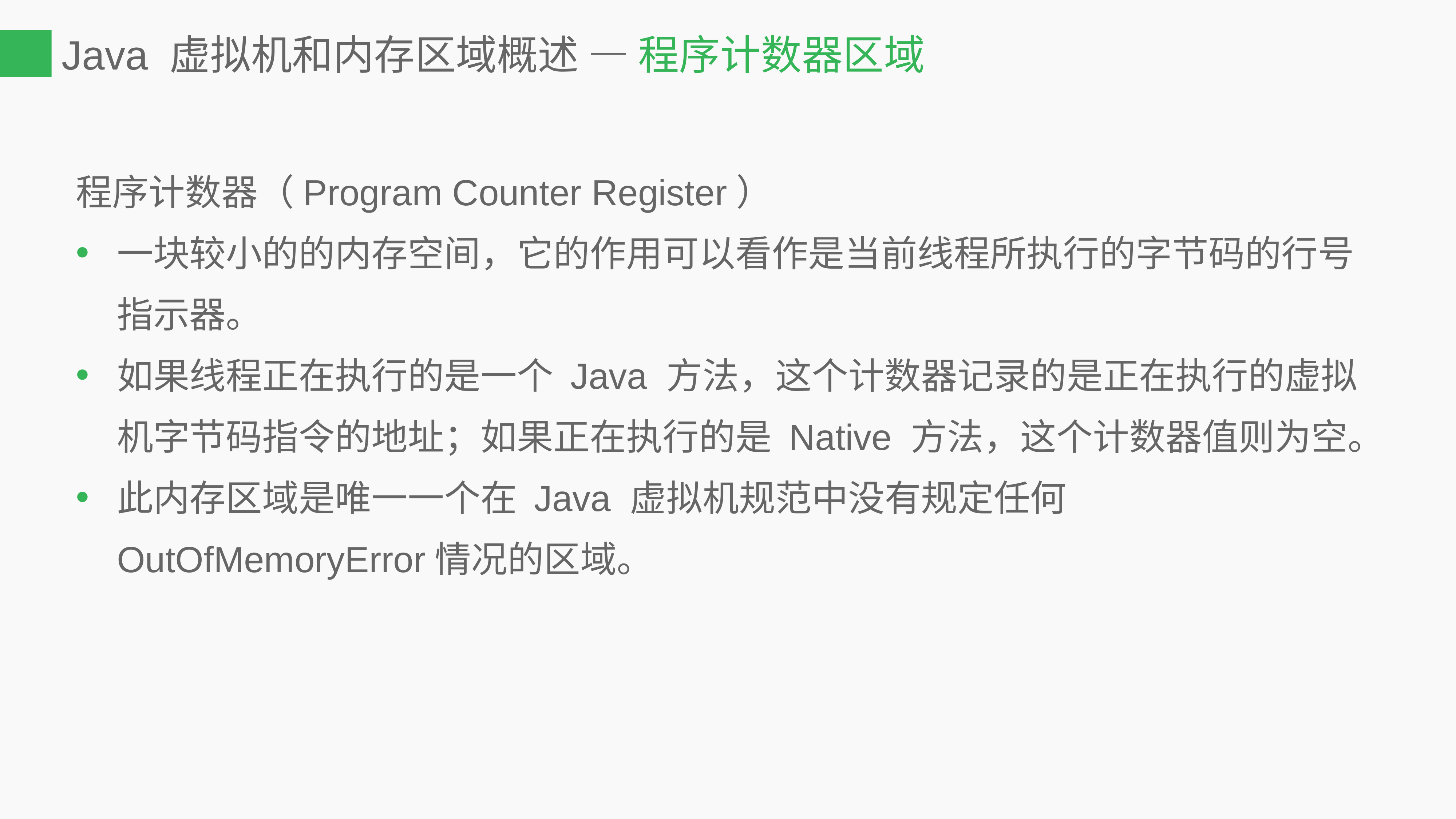

# Java 虚拟机和内存区域概述 — 程序计数器区域
程序计数器（Program Counter Register）
一块较小的的内存空间，它的作用可以看作是当前线程所执行的字节码的行号指示器。
如果线程正在执行的是一个 Java 方法，这个计数器记录的是正在执行的虚拟机字节码指令的地址；如果正在执行的是 Native 方法，这个计数器值则为空。
此内存区域是唯一一个在 Java 虚拟机规范中没有规定任何 OutOfMemoryError情况的区域。